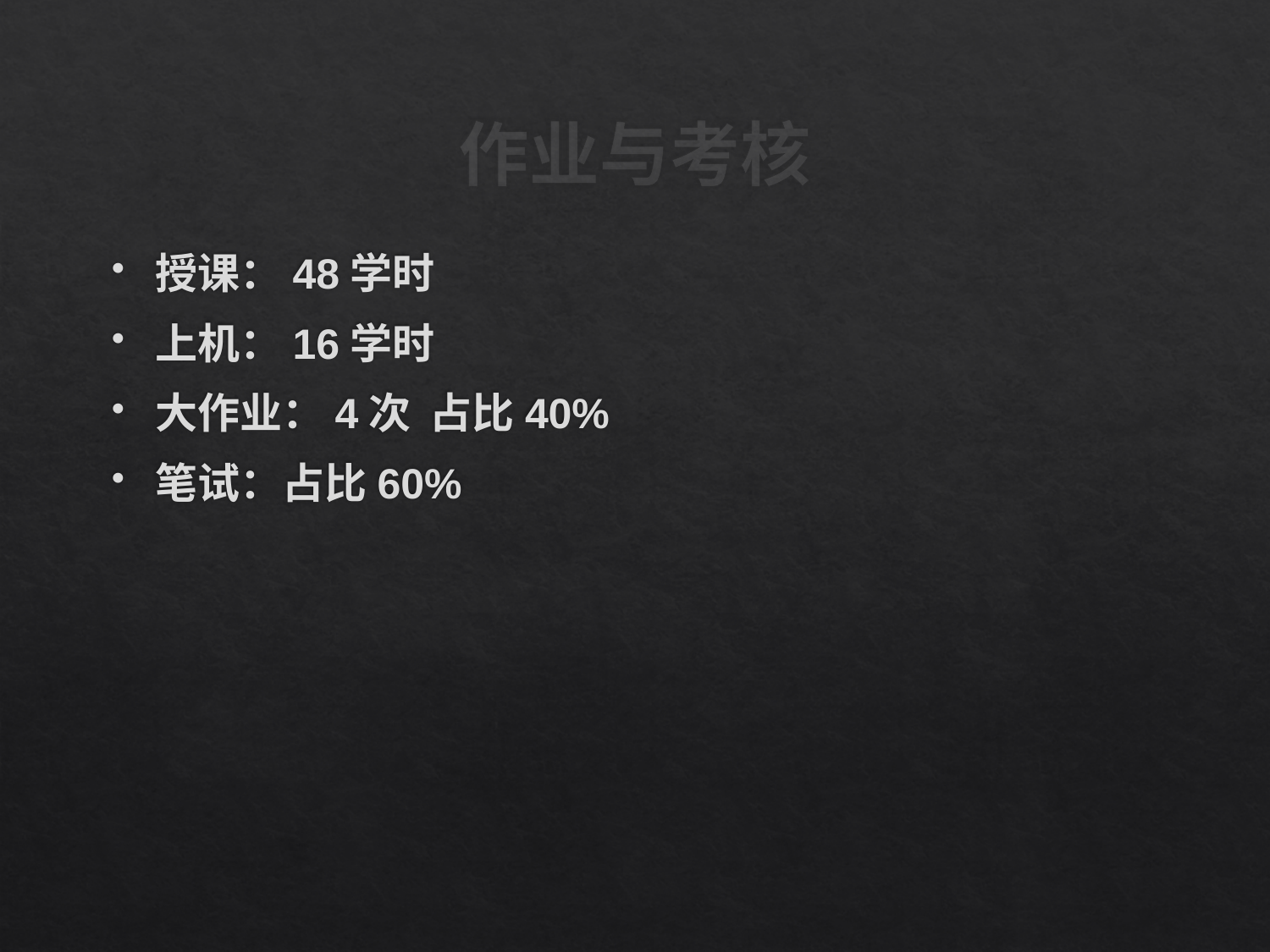

# 作业与考核
授课：48学时
上机：16学时
大作业：4次  占比40%
笔试：占比60%